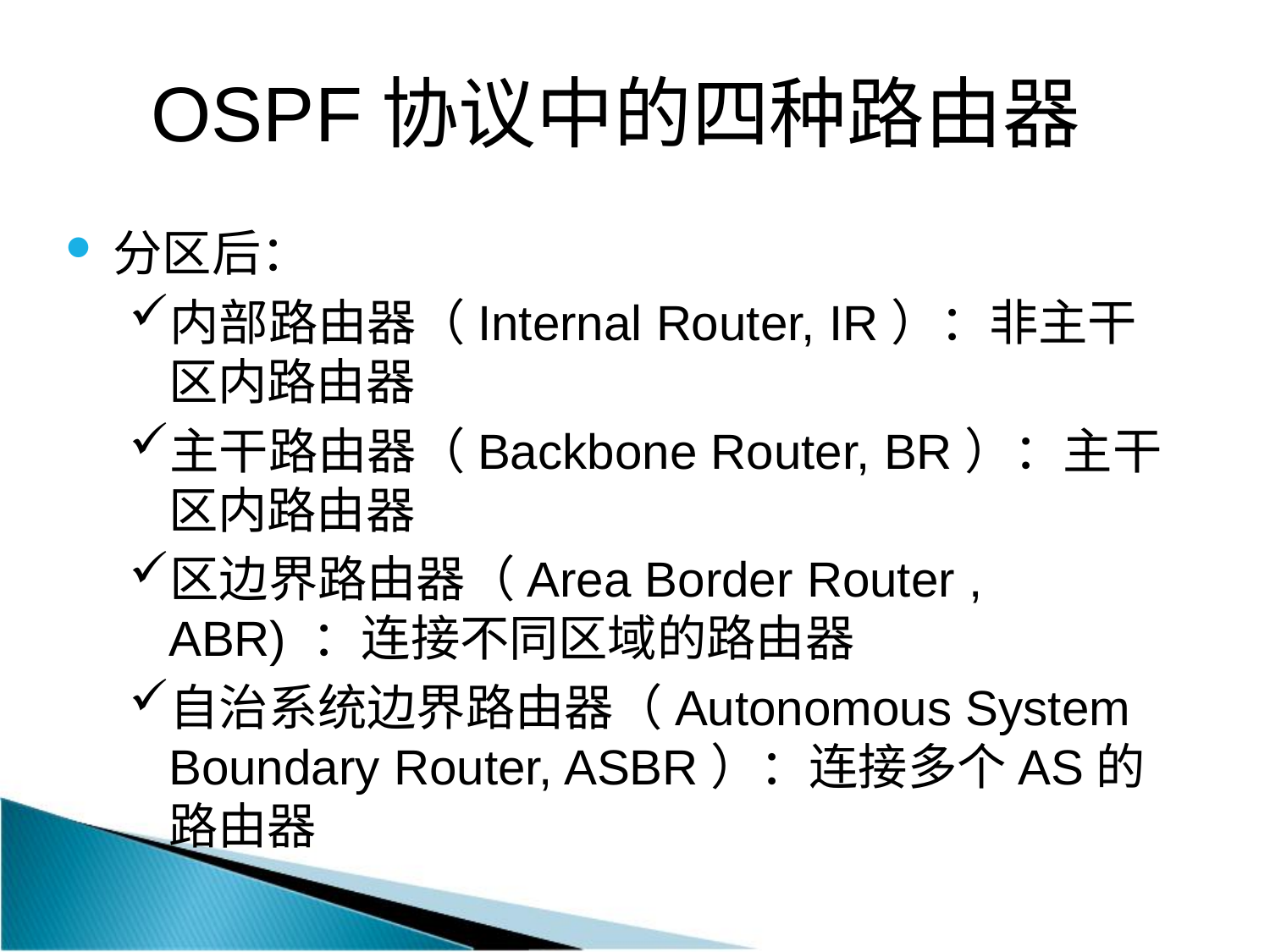

# OSPF协议中的四种路由器
分区后：
内部路由器（Internal Router, IR）：非主干区内路由器
主干路由器（Backbone Router, BR）：主干区内路由器
区边界路由器（Area Border Router , ABR) ：连接不同区域的路由器
自治系统边界路由器（Autonomous System Boundary Router, ASBR）：连接多个AS的路由器